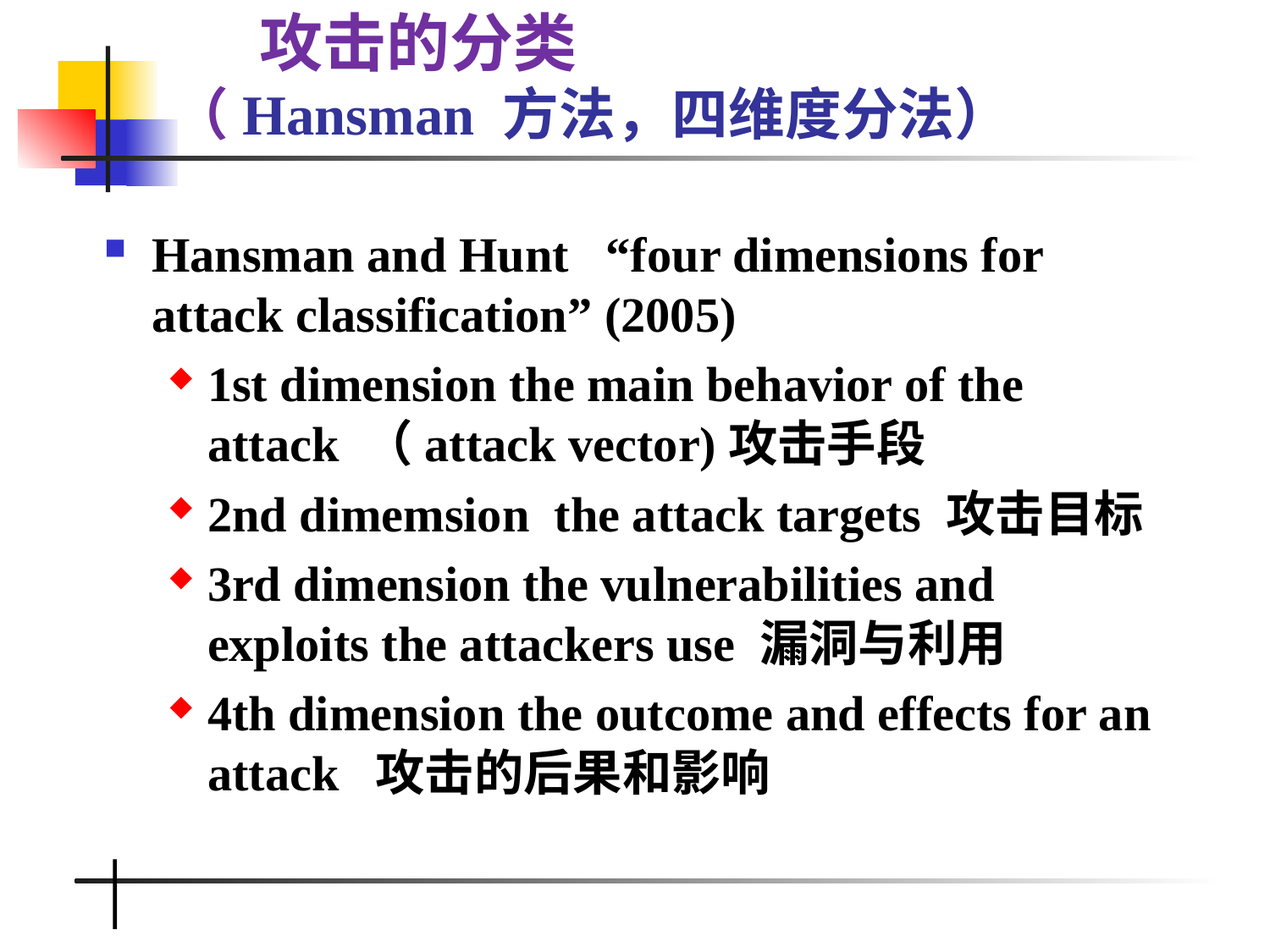

# 攻击的分类 （Hansman 方法，四维度分法）
Hansman and Hunt   “four dimensions for attack classification” (2005)
1st dimension the main behavior of the attack （attack vector)攻击手段
2nd dimemsion  the attack targets 攻击目标
3rd dimension the vulnerabilities and exploits the attackers use 漏洞与利用
4th dimension the outcome and effects for an attack  攻击的后果和影响